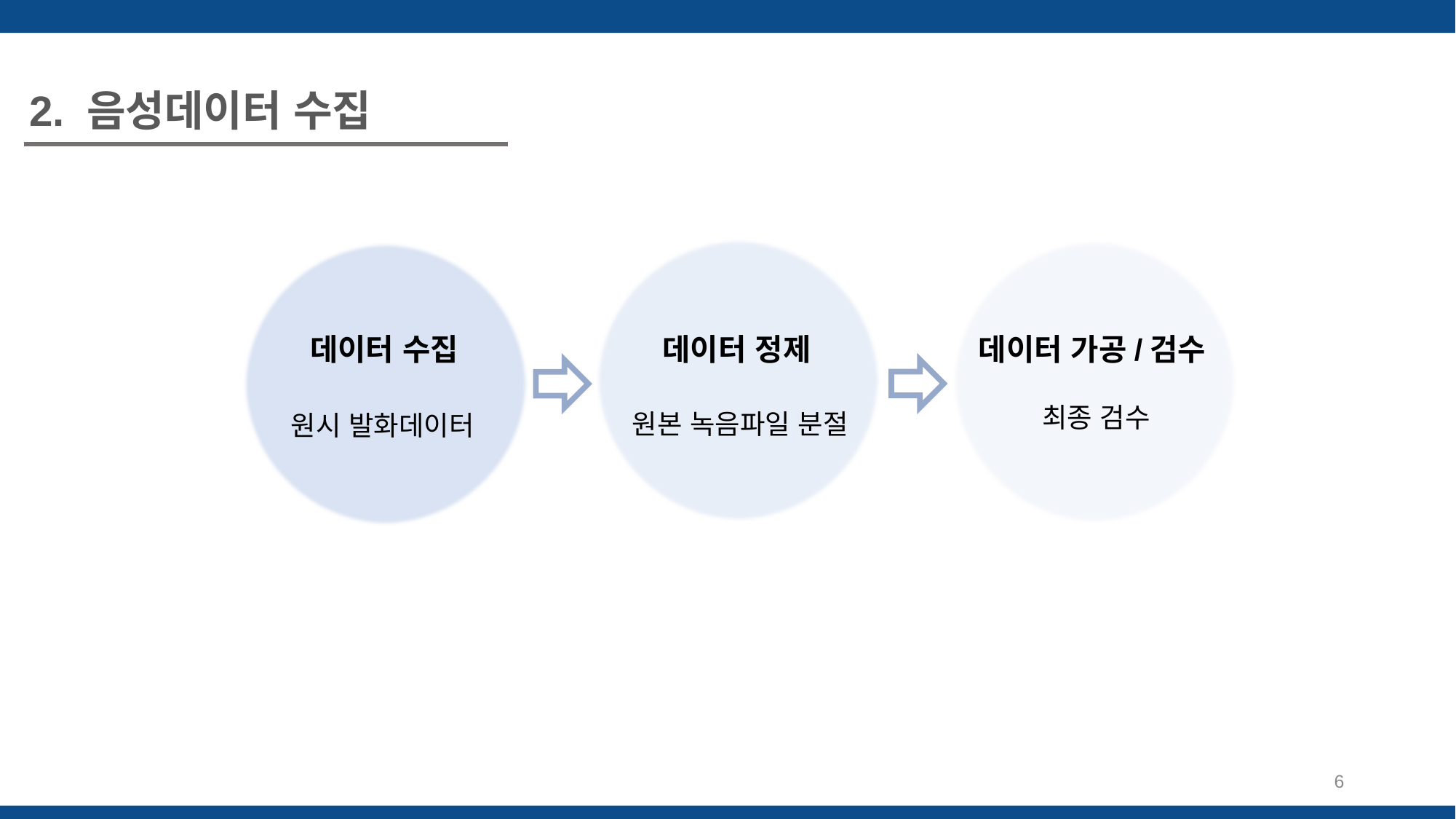

2. 음성데이터 수집

데이터 수집
데이터 정제
데이터 가공/검수

최종 검수
원본 녹음파일 분절
원시 발화데이터

6